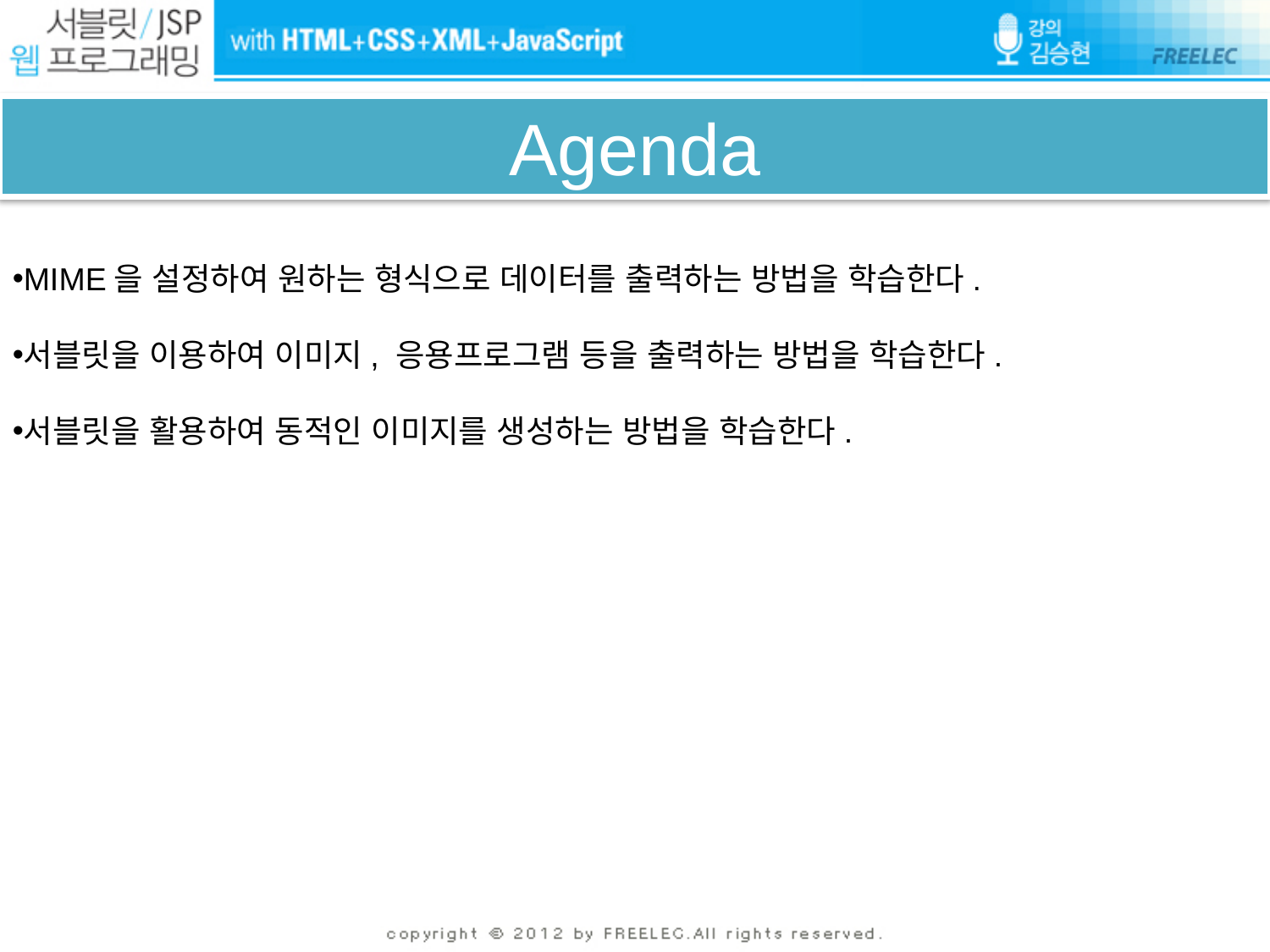

# Agenda
MIME을 설정하여 원하는 형식으로 데이터를 출력하는 방법을 학습한다.

서블릿을 이용하여 이미지, 응용프로그램 등을 출력하는 방법을 학습한다.

서블릿을 활용하여 동적인 이미지를 생성하는 방법을 학습한다.